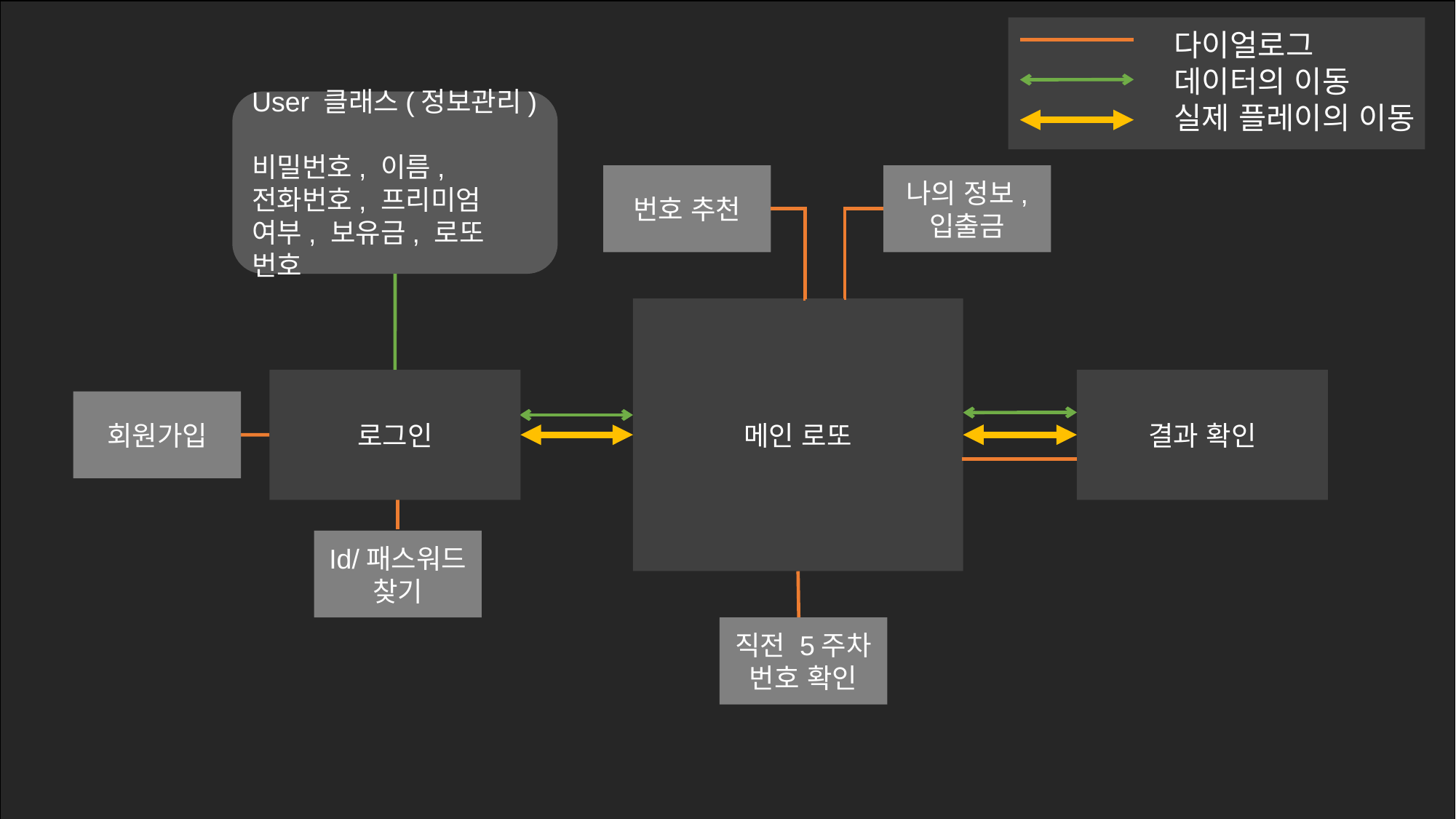

다이얼로그
데이터의 이동
실제 플레이의 이동
User 클래스(정보관리)

비밀번호, 이름,
전화번호, 프리미엄 여부, 보유금, 로또 번호
번호 추천
나의 정보,
입출금
메인 로또
로그인
결과 확인
회원가입
Id/패스워드
찾기
직전 5주차 번호 확인